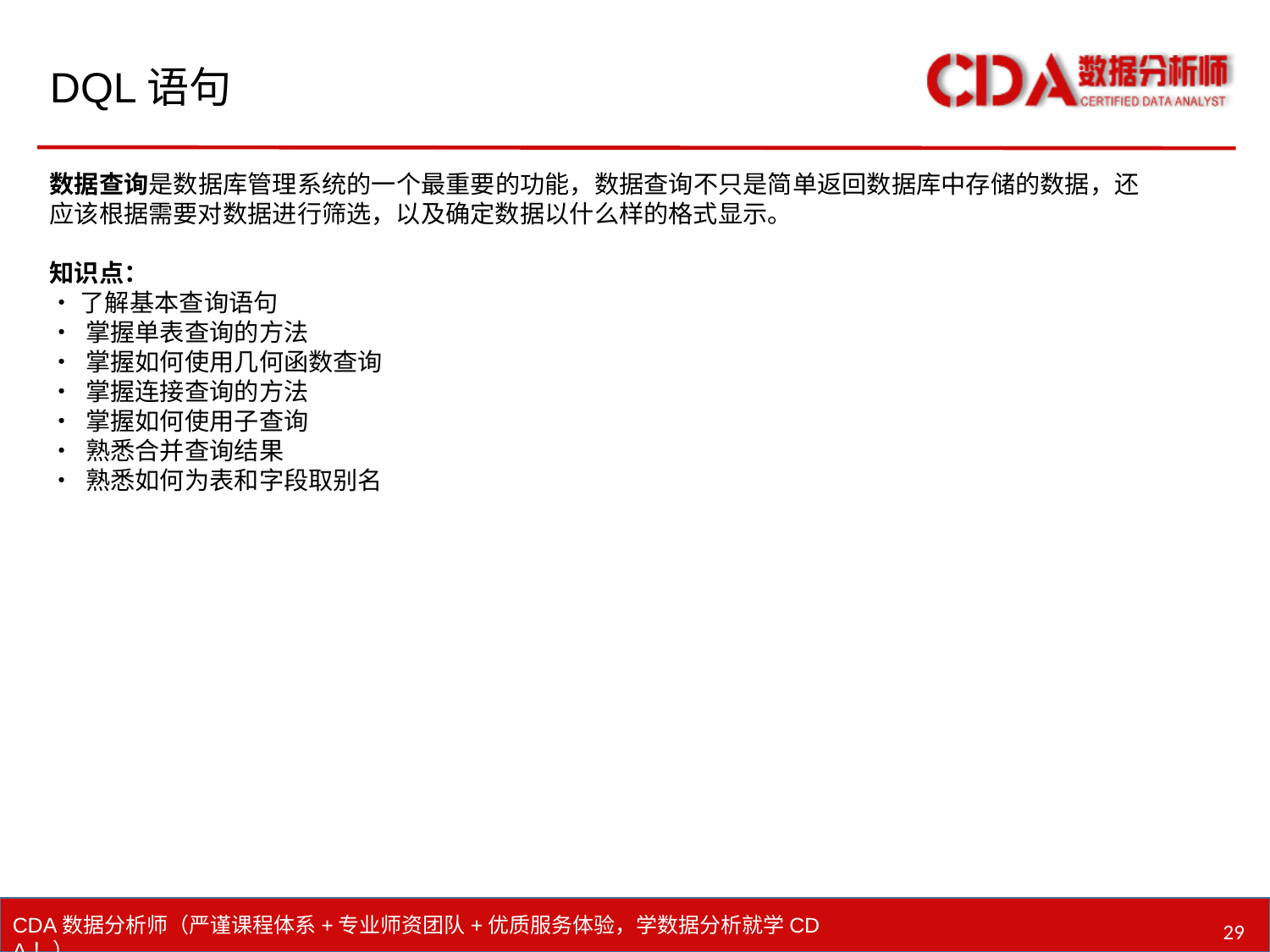

# DQL语句
数据查询是数据库管理系统的一个最重要的功能，数据查询不只是简单返回数据库中存储的数据，还应该根据需要对数据进行筛选，以及确定数据以什么样的格式显示。

知识点：
•了解基本查询语句
• 掌握单表查询的方法
• 掌握如何使用几何函数查询
• 掌握连接查询的方法
• 掌握如何使用子查询
• 熟悉合并查询结果
• 熟悉如何为表和字段取别名

29